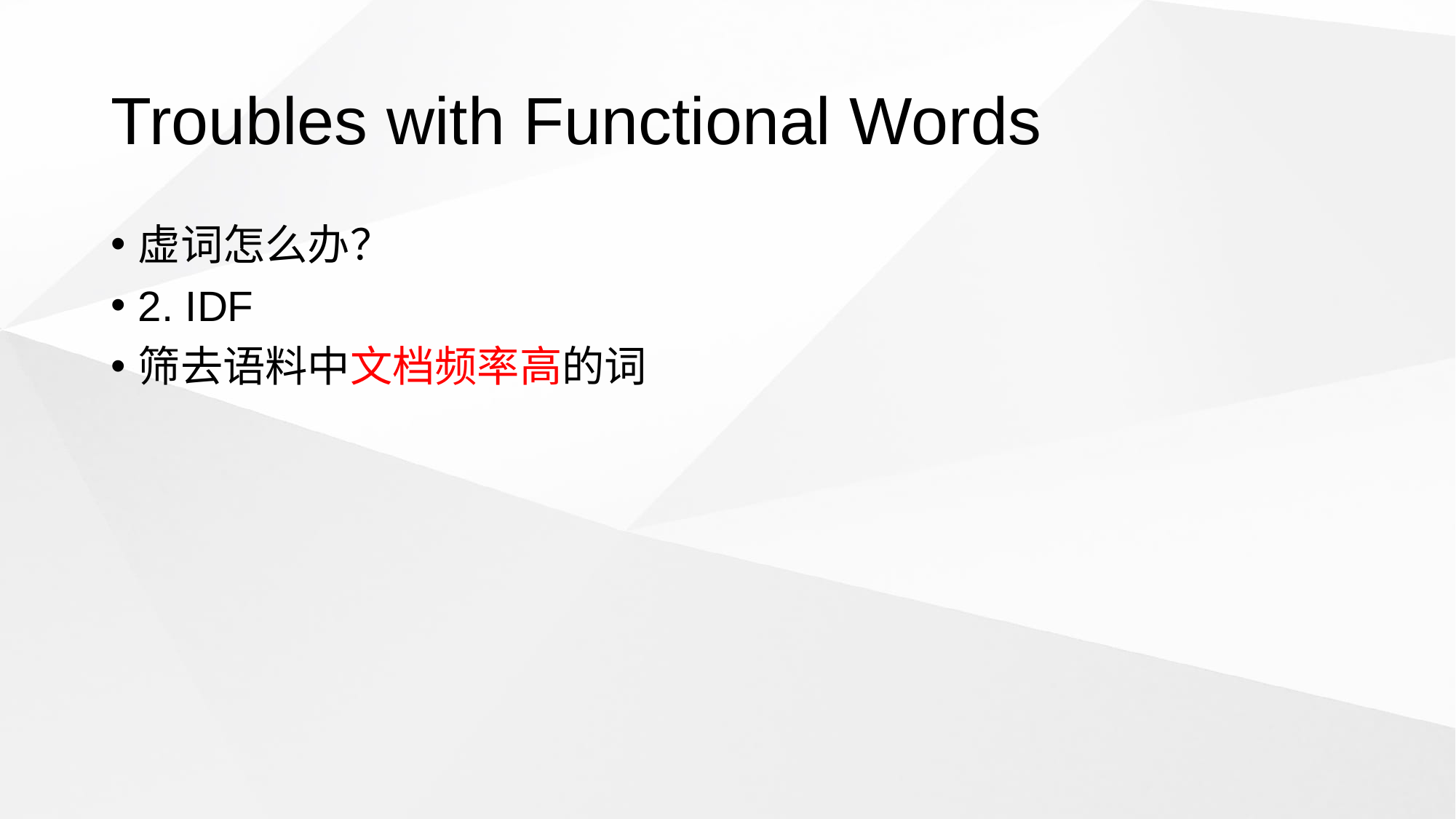

# Troubles with Functional Words
虚词怎么办？
2. IDF
筛去语料中文档频率高的词